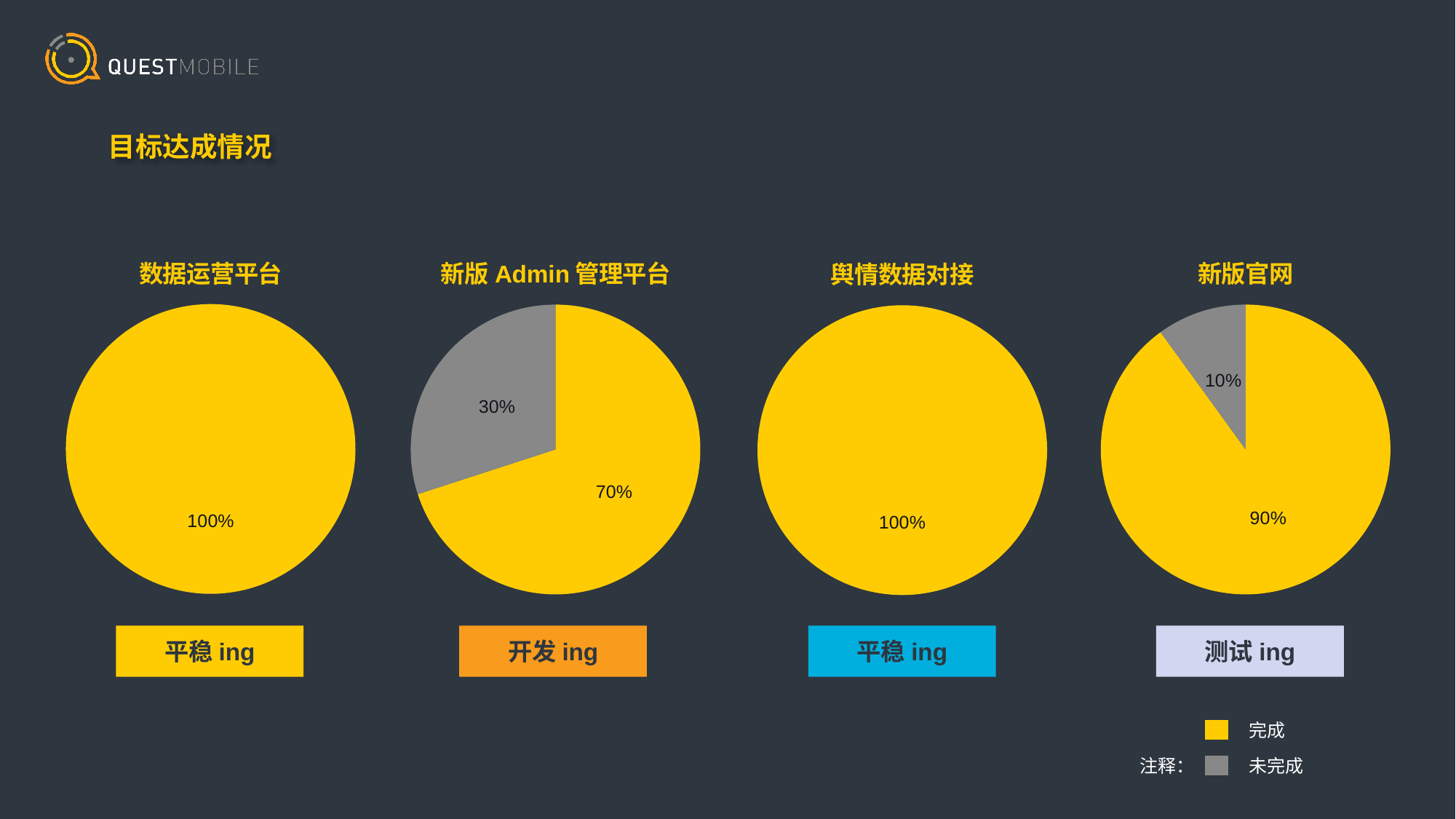

目标达成情况

### Chart: 数据运营平台

| Category | 任务调度中心重构 |
|---|---|
| 完成 | 10.0 |
| 未完成 | 0.0 |

### Chart: 新版Admin管理平台

| Category | 任务调度中心重构 |
|---|---|
| 完成 | 7.0 |
| 未完成 | 3.0 |

### Chart: 新版官网

| Category | 新版官网 |
|---|---|
| 完成 | 90.0 |
| 未完成 | 10.0 |

### Chart: 舆情数据对接

| Category | 任务调度中心重构 |
|---|---|
| 完成 | 10.0 |
| 未完成 | 0.0 |
平稳ing
开发ing
平稳ing
测试ing
	完成

注释：	未完成